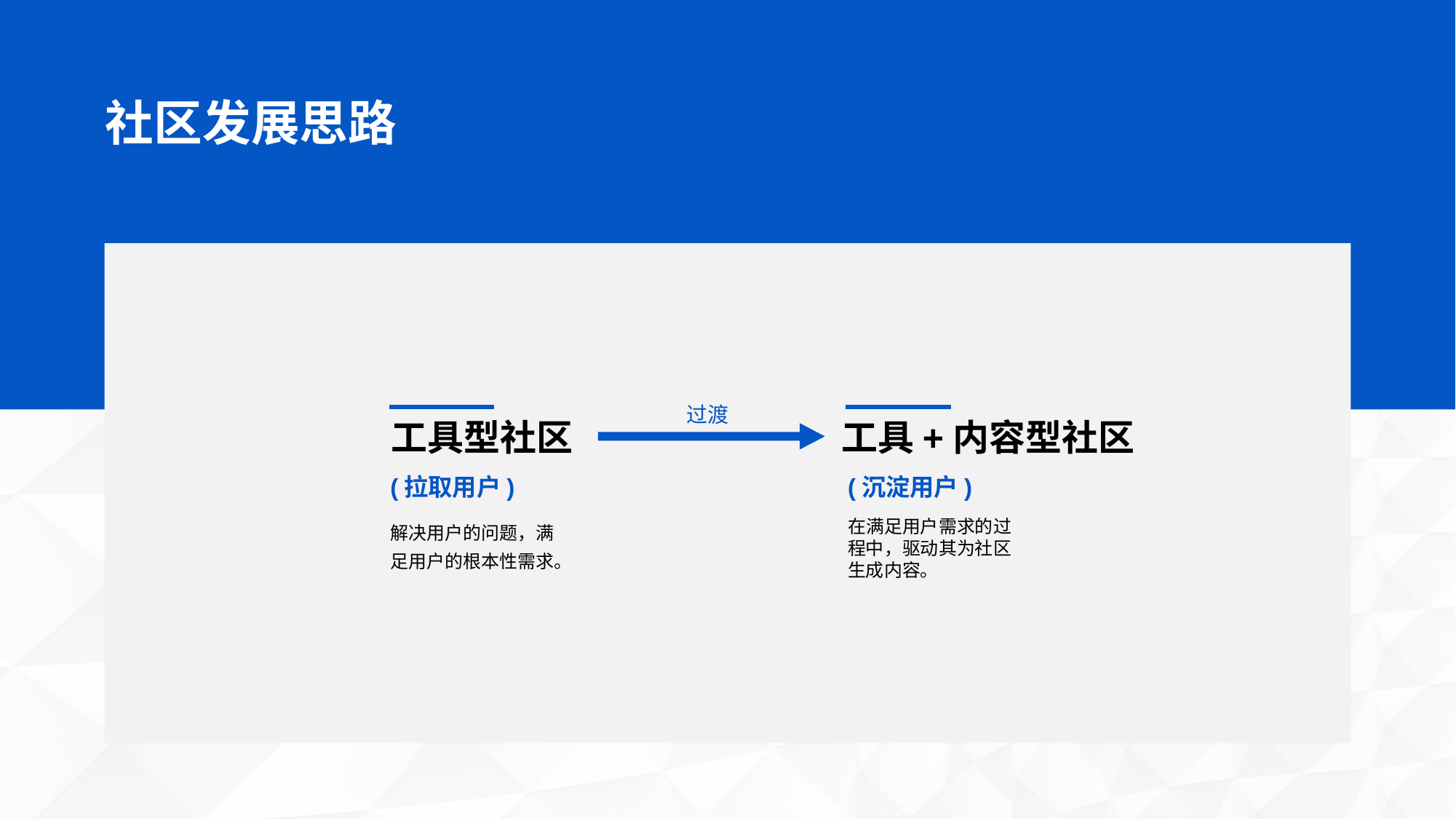

社区发展思路

过渡
工具型社区
工具+内容型社区

(拉取用户)
解决用户的问题，满足用户的根本性需求。
(沉淀用户)
在满足用户需求的过程中，驱动其为社区生成内容。